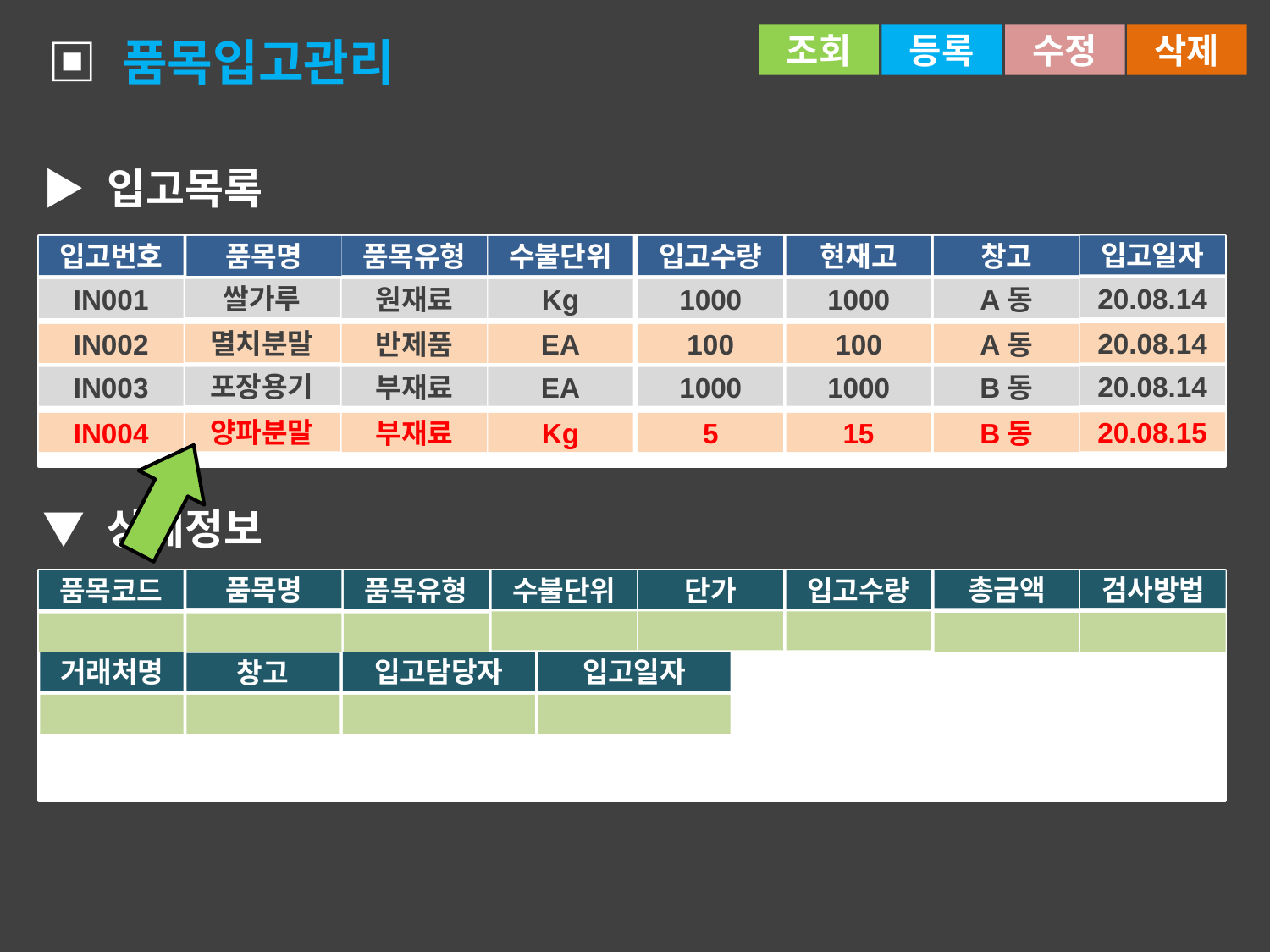

삭제
수정
등록
조회
▣ 품목입고관리
▶ 입고목록
입고일자
입고번호
품목명
품목유형
수불단위
입고수량
현재고
창고

20.08.14
IN001
쌀가루
원재료
Kg
1000
1000
A동
20.08.14
IN002
멸치분말
반제품
EA
100
100
A동
20.08.14
IN003
포장용기
부재료
EA
1000
1000
B동
20.08.15
IN004
양파분말
부재료
Kg
5
15
B동

▼ 상세정보
검사방법
총금액
품목코드
품목명
품목유형
수불단위
단가
입고수량

거래처명
입고담당자
입고일자
창고